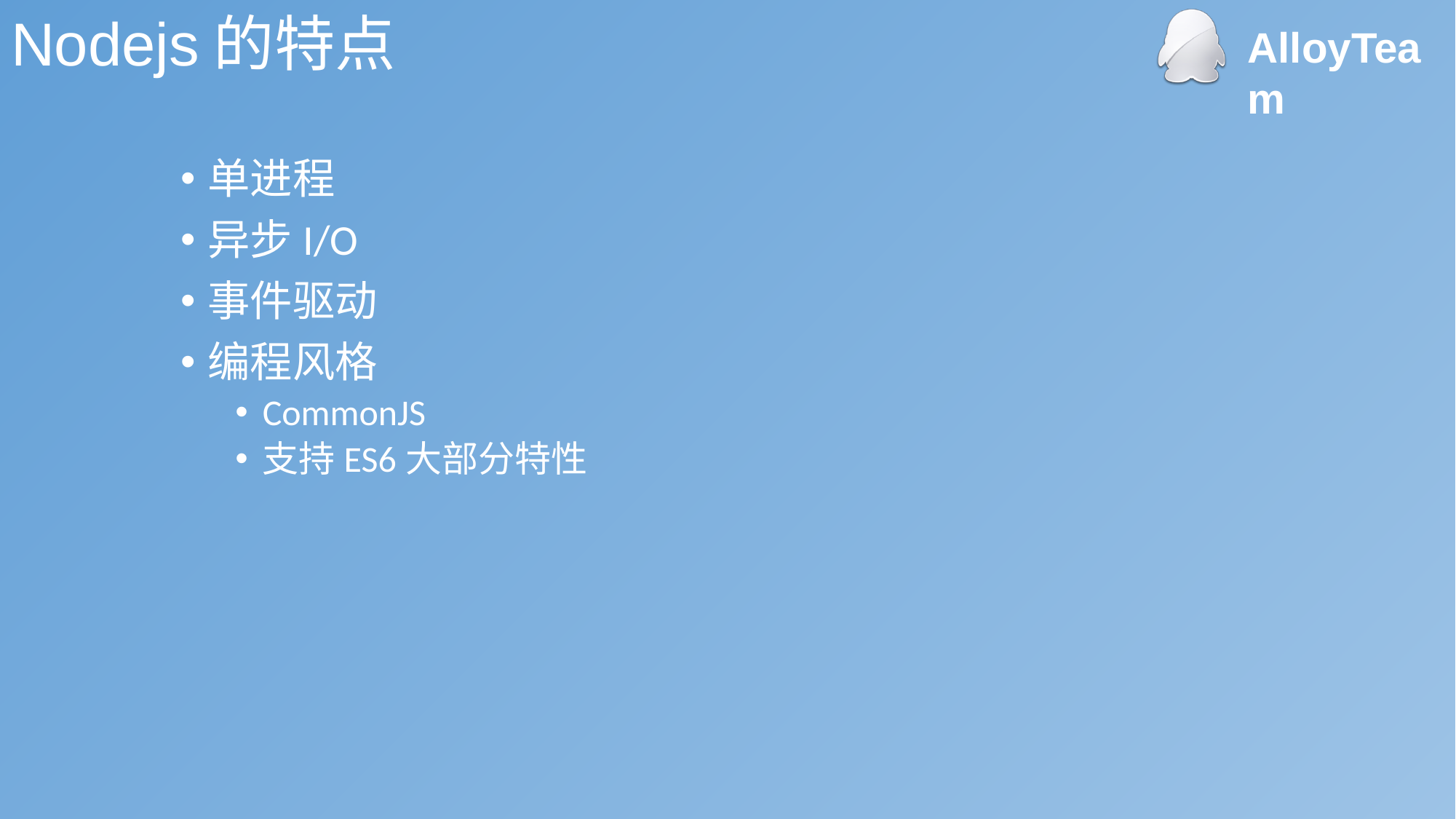

# Nodejs的特点
单进程
异步I/O
事件驱动
编程风格
CommonJS
支持ES6大部分特性